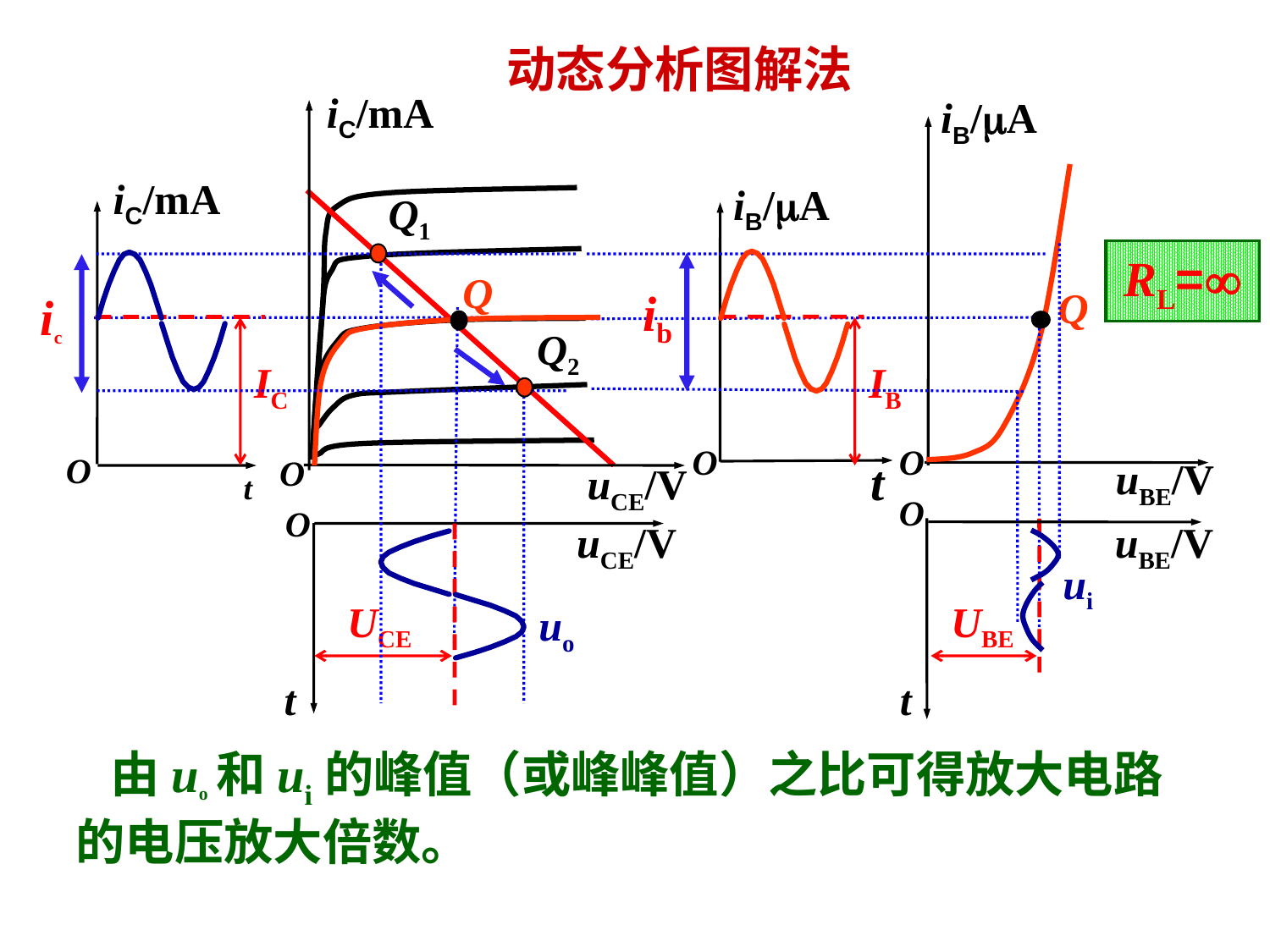

# 动态分析图解法
iC/mA
iB/μA

iC/mA
iB/μA

Q
Q

IC

IB

O
O

O
O
t
uBE/V
uCE/V

t

O
O
uCE/V
uBE/V

UCE

UBE

t
t
Q1

RL=∞

ib

ic
Q2

uo

ui
  由uo和ui的峰值（或峰峰值）之比可得放大电路的电压放大倍数。